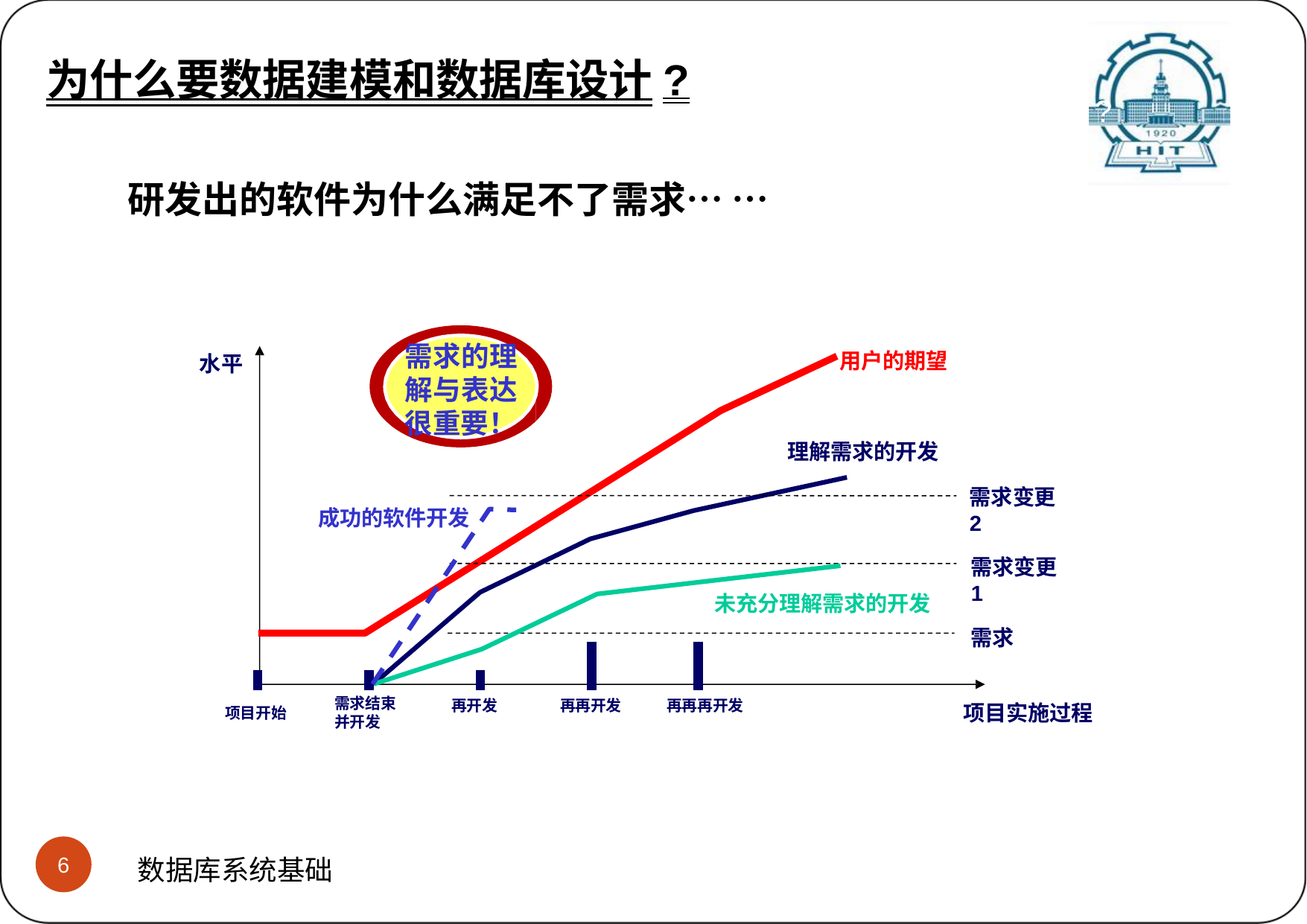

为什么要数据建模和数据库设计?
# 为什么要数据建模与数据库设计? (2)为什么需要数据建模与数据库设计?
研发出的软件为什么满足不了需求… …

需求的理 解与表达 很重要！

用户的期望
水平

理解需求的开发

需求变更2

成功的软件开发

需求变更1

未充分理解需求的开发

需求

需求结束 并开发
再开发
再再开发
再再再开发
项目实施过程
项目开始